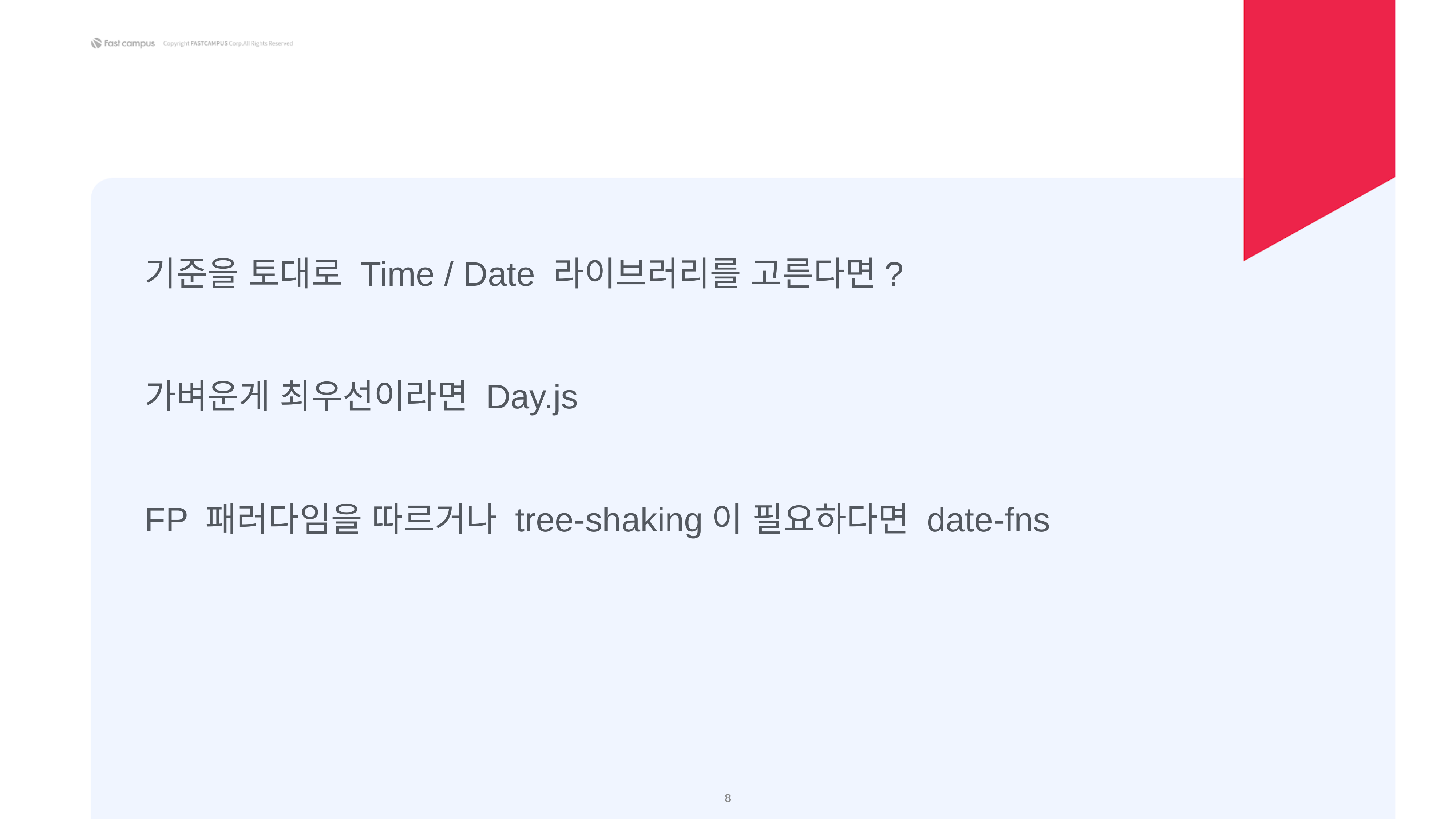

기준을 토대로 Time / Date 라이브러리를 고른다면?

가벼운게 최우선이라면 Day.js

FP 패러다임을 따르거나 tree-shaking이 필요하다면 date-fns

8